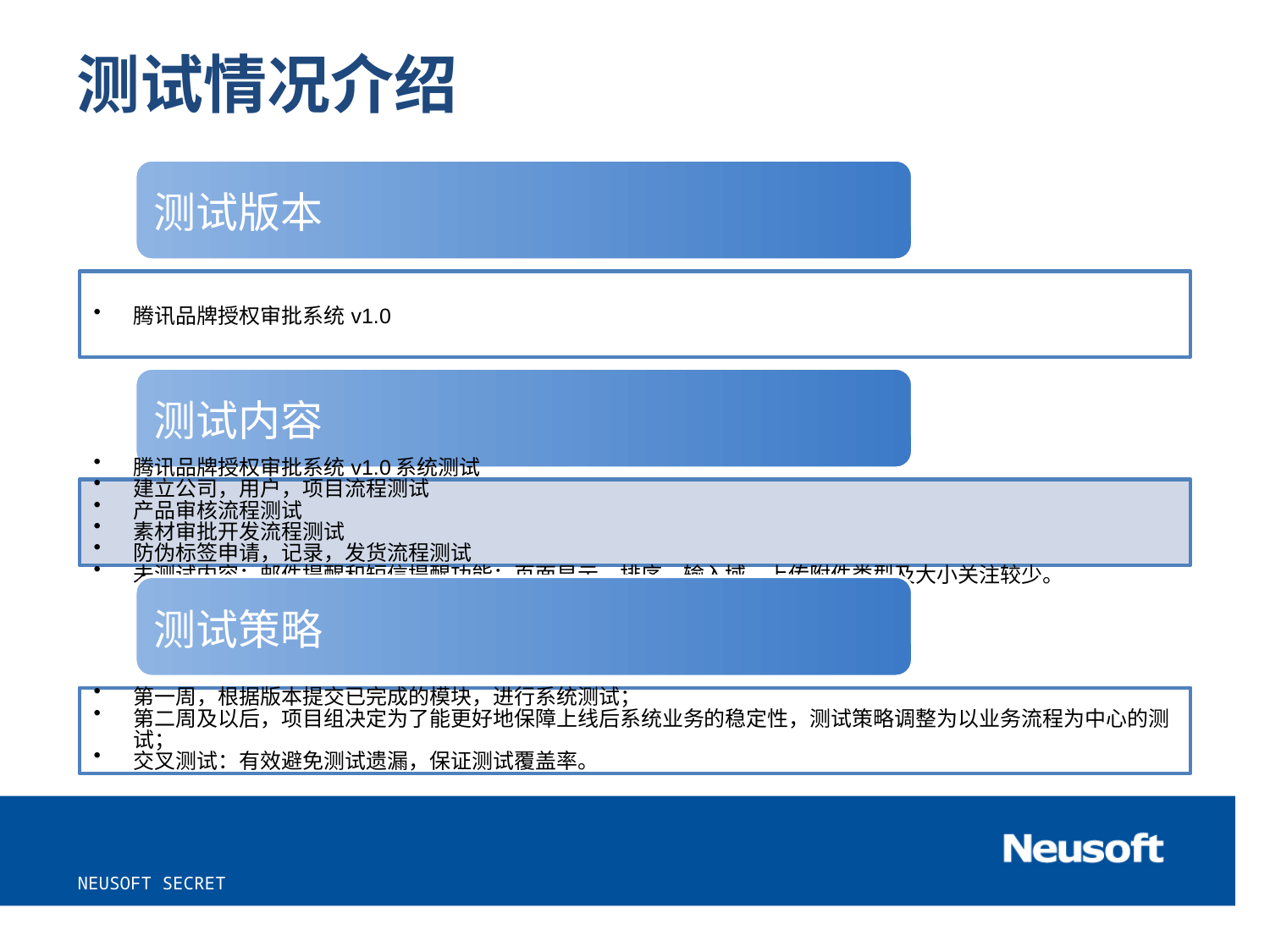

# 测试情况介绍
测试版本
腾讯品牌授权审批系统v1.0
测试内容
腾讯品牌授权审批系统v1.0系统测试
测试策略
第一周，根据版本提交已完成的模块，进行系统测试；
未测试内容：邮件提醒和短信提醒功能；页面显示，排序，输入域，上传附件类型及大小关注较少。
建立公司，用户，项目流程测试
产品审核流程测试
素材审批开发流程测试
防伪标签申请，记录，发货流程测试
第二周及以后，项目组决定为了能更好地保障上线后系统业务的稳定性，测试策略调整为以业务流程为中心的测试；
交叉测试：有效避免测试遗漏，保证测试覆盖率。